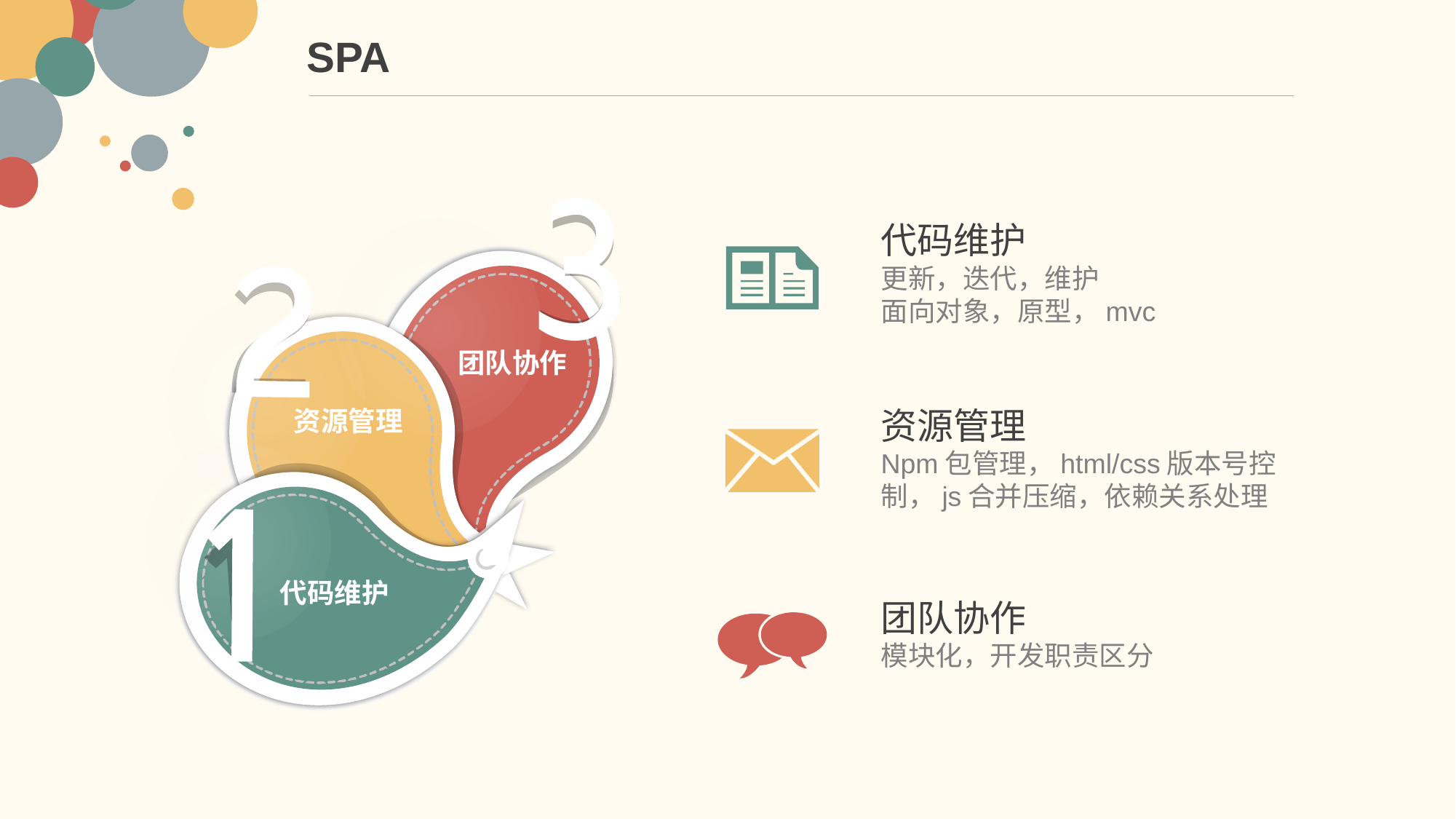

SPA
代码维护
更新，迭代，维护
面向对象，原型，mvc

团队协作
资源管理
Npm包管理，html/css版本号控制，js合并压缩，依赖关系处理
资源管理

团队协作
模块化，开发职责区分
代码维护